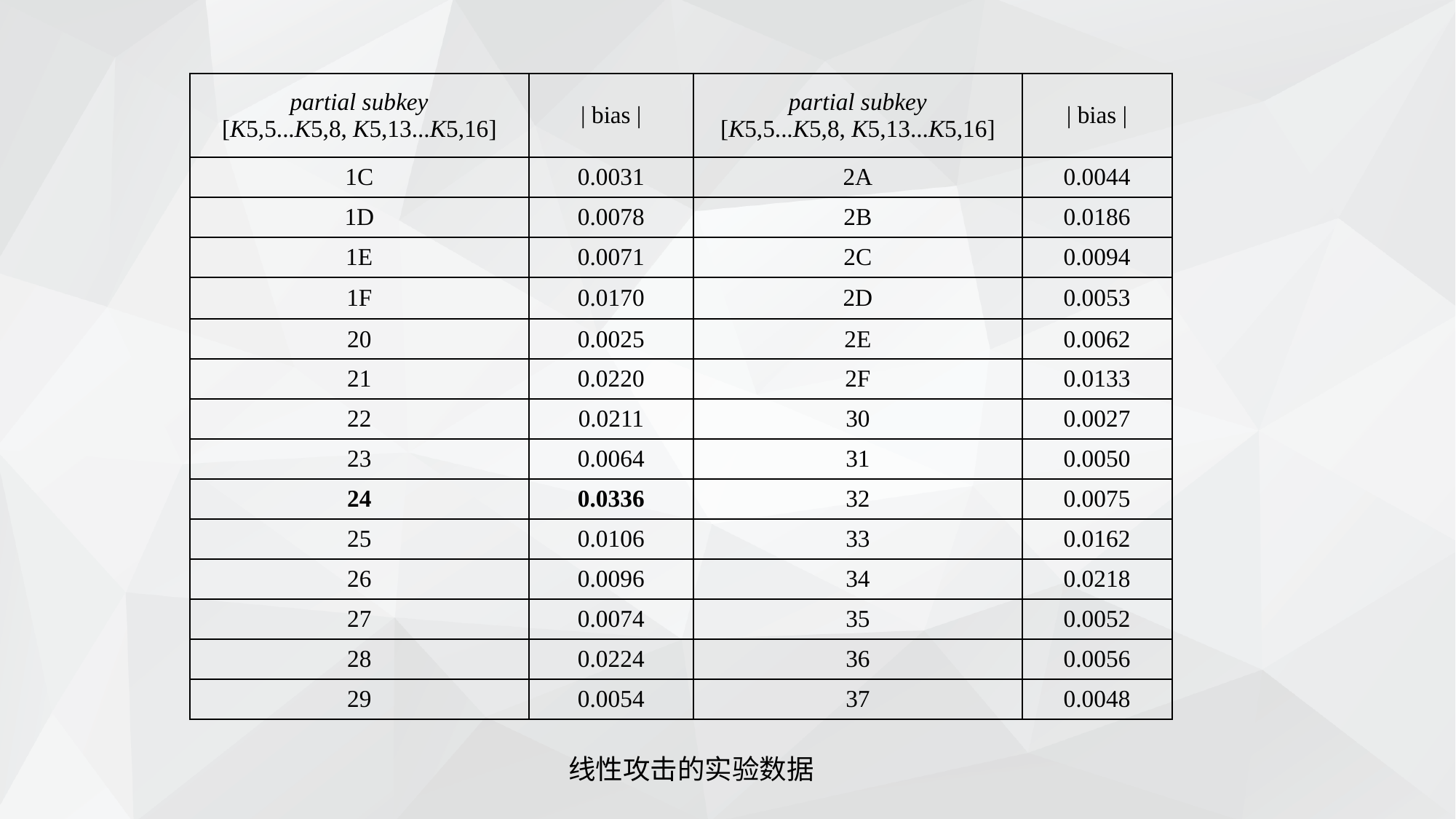

| partial subkey [K5,5...K5,8, K5,13...K5,16] | | bias | | partial subkey [K5,5...K5,8, K5,13...K5,16] | | bias | |
| --- | --- | --- | --- |
| 1C | 0.0031 | 2A | 0.0044 |
| 1D | 0.0078 | 2B | 0.0186 |
| 1E | 0.0071 | 2C | 0.0094 |
| 1F | 0.0170 | 2D | 0.0053 |
| 20 | 0.0025 | 2E | 0.0062 |
| 21 | 0.0220 | 2F | 0.0133 |
| 22 | 0.0211 | 30 | 0.0027 |
| 23 | 0.0064 | 31 | 0.0050 |
| 24 | 0.0336 | 32 | 0.0075 |
| 25 | 0.0106 | 33 | 0.0162 |
| 26 | 0.0096 | 34 | 0.0218 |
| 27 | 0.0074 | 35 | 0.0052 |
| 28 | 0.0224 | 36 | 0.0056 |
| 29 | 0.0054 | 37 | 0.0048 |
线性攻击的实验数据